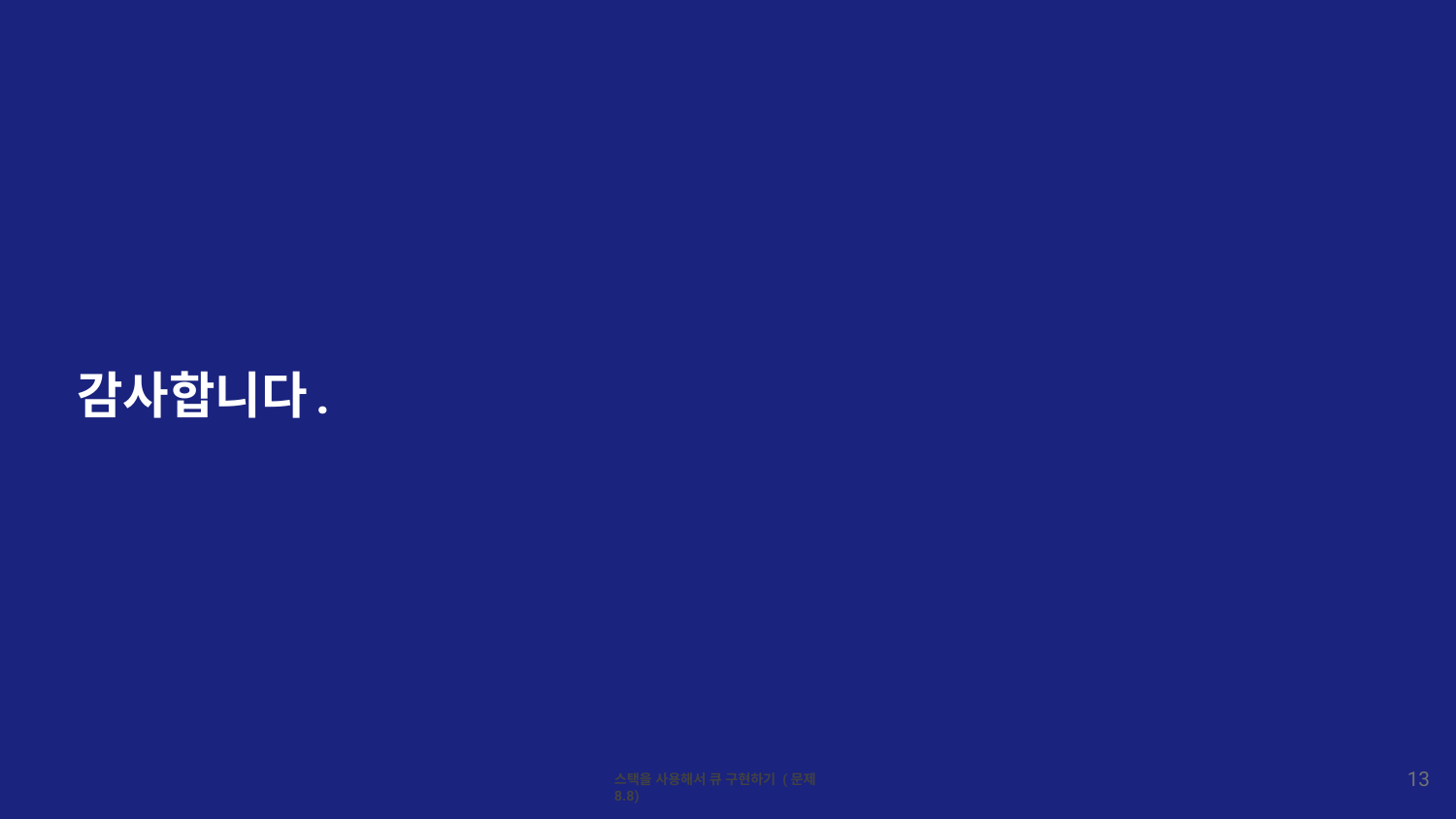

감사합니다.
13
스택을 사용해서 큐 구현하기 (문제 8.8)